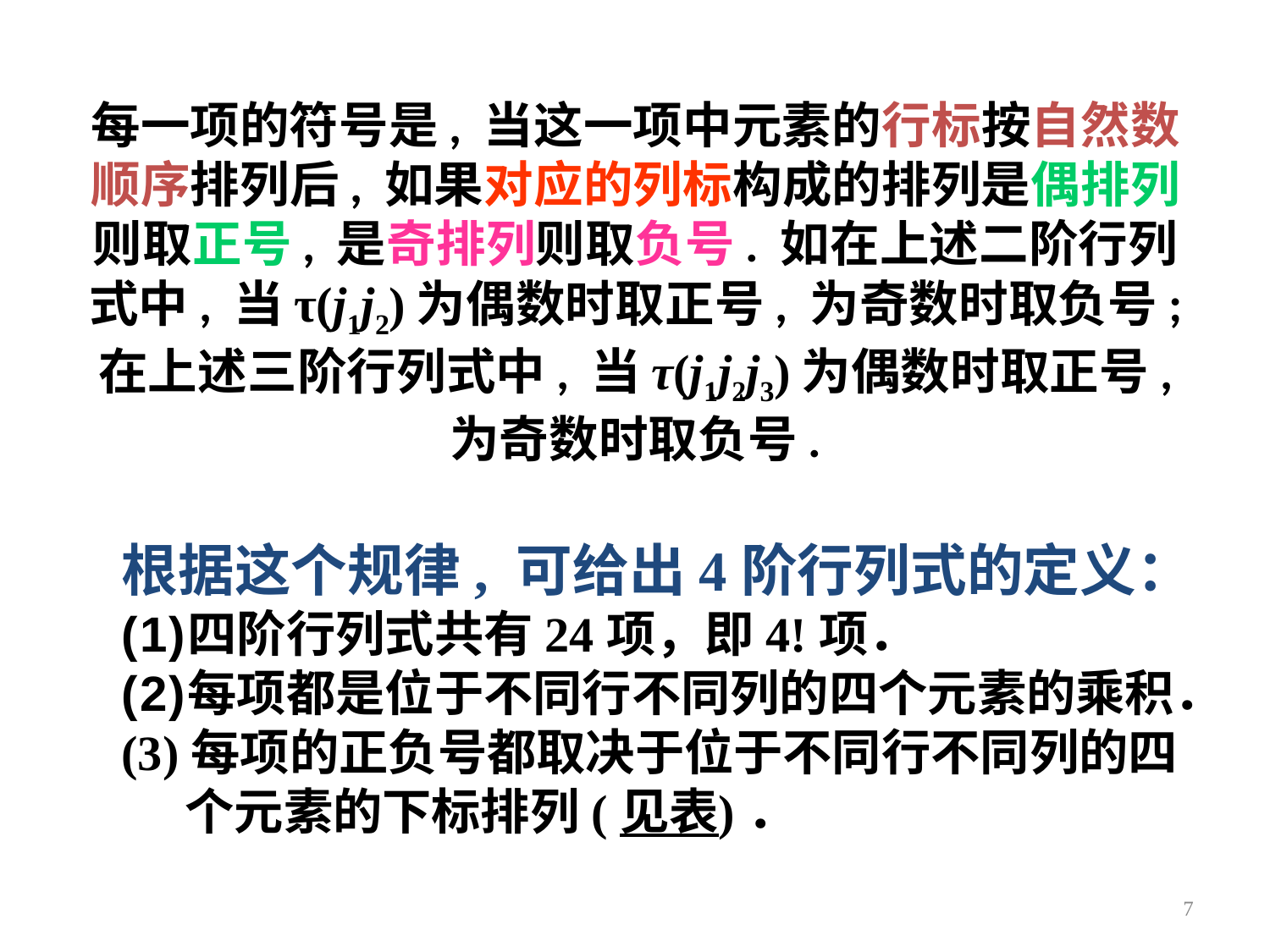

# 每一项的符号是, 当这一项中元素的行标按自然数顺序排列后, 如果对应的列标构成的排列是偶排列则取正号, 是奇排列则取负号. 如在上述二阶行列式中, 当τ(j1j2)为偶数时取正号, 为奇数时取负号; 在上述三阶行列式中, 当τ(j1j2j3)为偶数时取正号, 为奇数时取负号.
根据这个规律, 可给出4阶行列式的定义：
四阶行列式共有24项，即4!项．
每项都是位于不同行不同列的四个元素的乘积．
(3)每项的正负号都取决于位于不同行不同列的四个元素的下标排列(见表)．
7